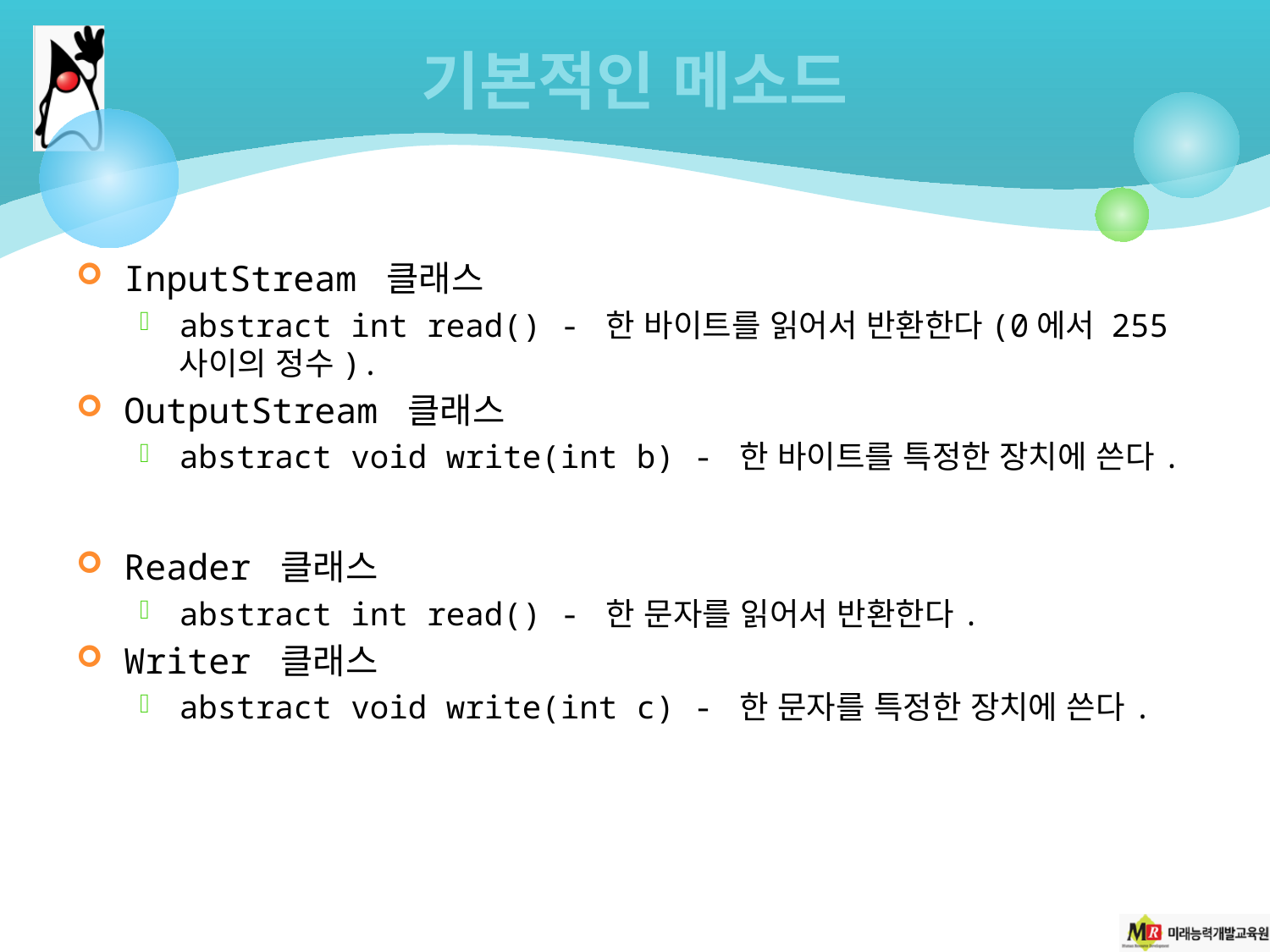

# 기본적인 메소드
InputStream 클래스
abstract int read() - 한 바이트를 읽어서 반환한다(0에서 255 사이의 정수).
OutputStream 클래스
abstract void write(int b) - 한 바이트를 특정한 장치에 쓴다.

Reader 클래스
abstract int read() - 한 문자를 읽어서 반환한다.
Writer 클래스
abstract void write(int c) - 한 문자를 특정한 장치에 쓴다.